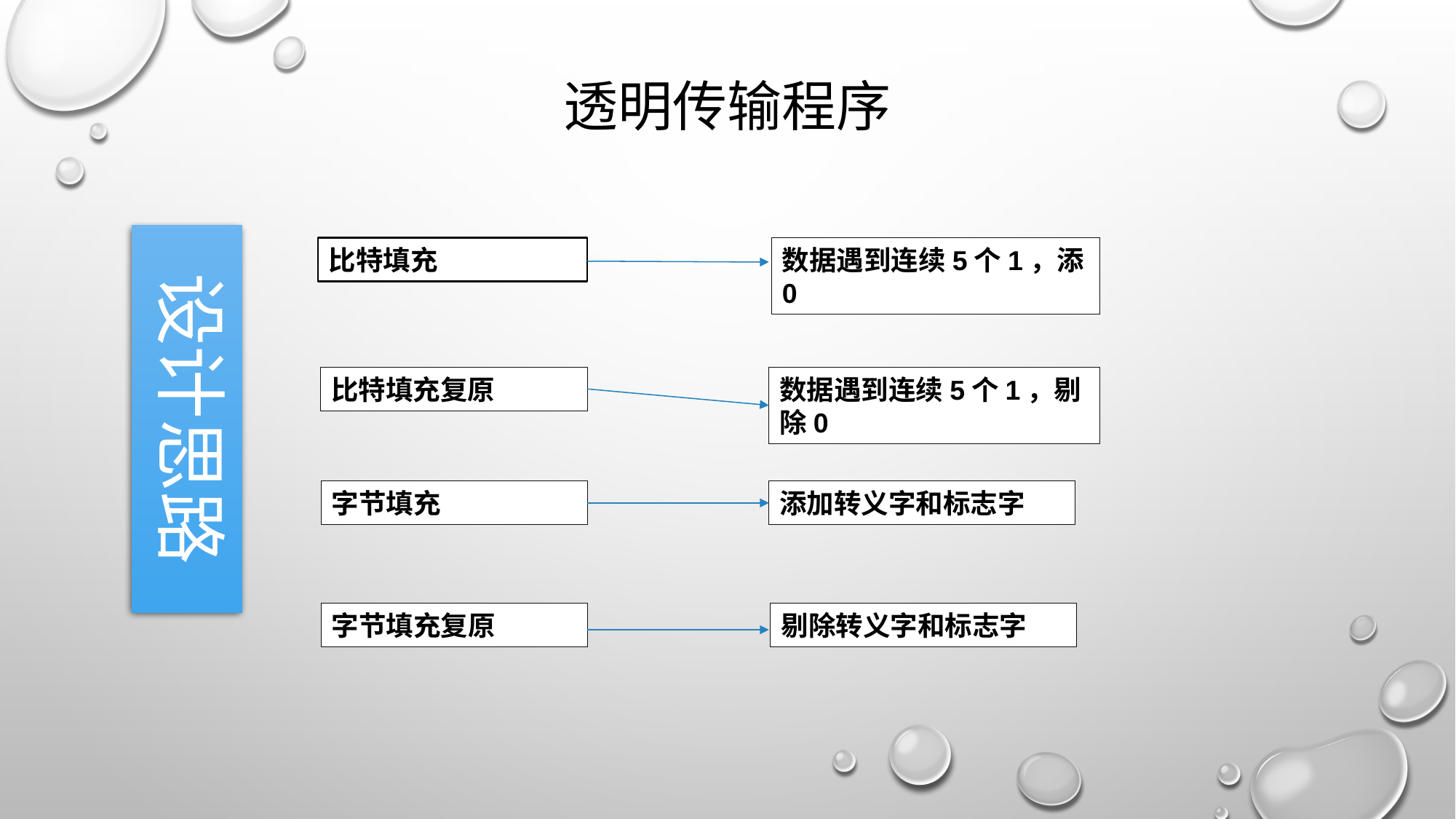

透明传输程序
设计思路
比特填充
数据遇到连续5个1，添0
比特填充复原
数据遇到连续5个1，剔除0
字节填充
添加转义字和标志字
字节填充复原
剔除转义字和标志字